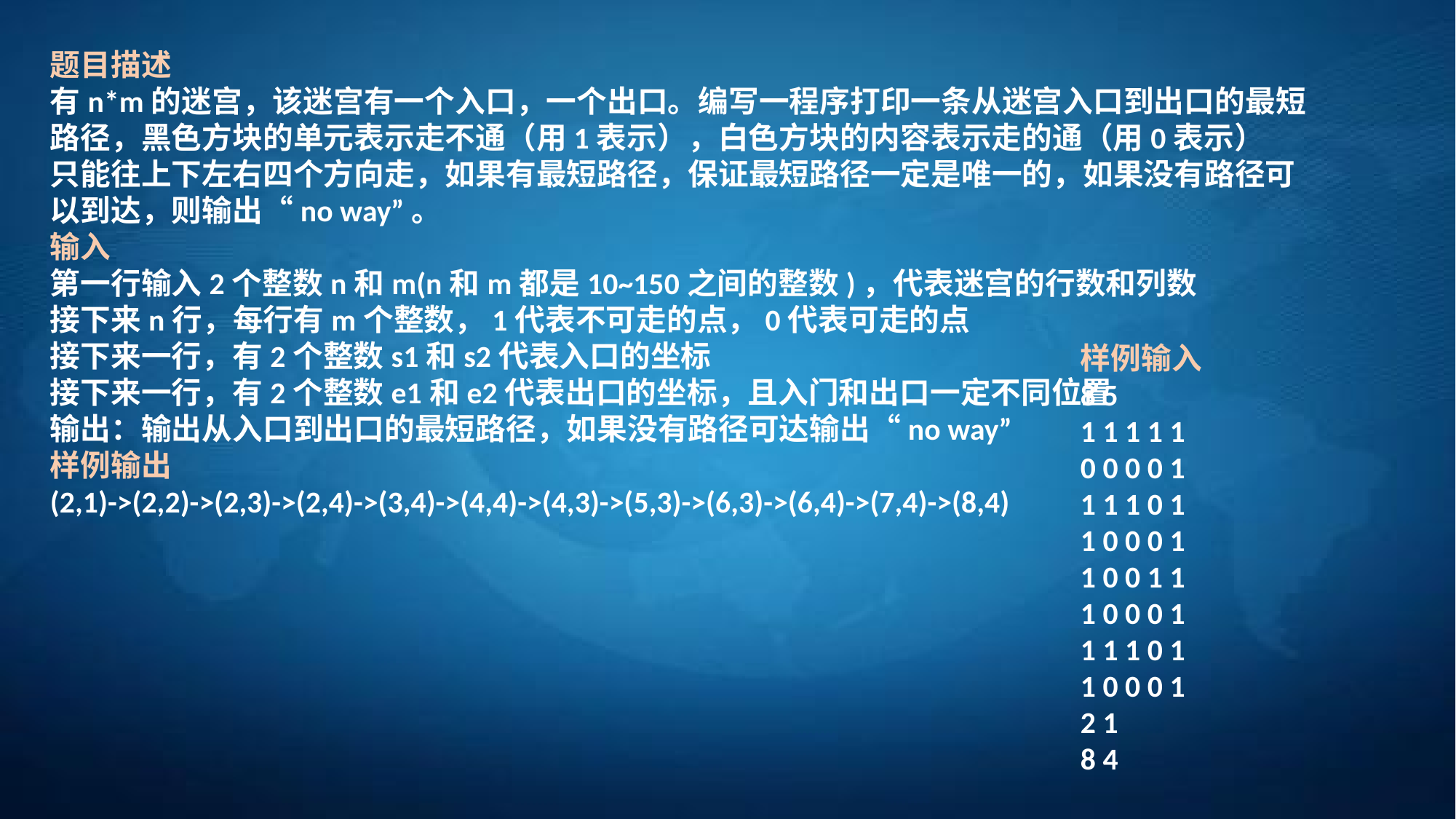

题目描述
有n*m的迷宫，该迷宫有一个入口，一个出口。编写一程序打印一条从迷宫入口到出口的最短路径，黑色方块的单元表示走不通（用1表示），白色方块的内容表示走的通（用0表示）
只能往上下左右四个方向走，如果有最短路径，保证最短路径一定是唯一的，如果没有路径可以到达，则输出“no way”。
输入
第一行输入2个整数n和m(n和m都是10~150之间的整数)，代表迷宫的行数和列数
接下来n行，每行有m个整数，1代表不可走的点，0代表可走的点
接下来一行，有2个整数s1和s2代表入口的坐标
接下来一行，有2个整数e1和e2代表出口的坐标，且入门和出口一定不同位置
输出：输出从入口到出口的最短路径，如果没有路径可达输出“no way”
样例输出
(2,1)->(2,2)->(2,3)->(2,4)->(3,4)->(4,4)->(4,3)->(5,3)->(6,3)->(6,4)->(7,4)->(8,4)
样例输入
8 5
1 1 1 1 1
0 0 0 0 1
1 1 1 0 1
1 0 0 0 1
1 0 0 1 1
1 0 0 0 1
1 1 1 0 1
1 0 0 0 1
2 1
8 4